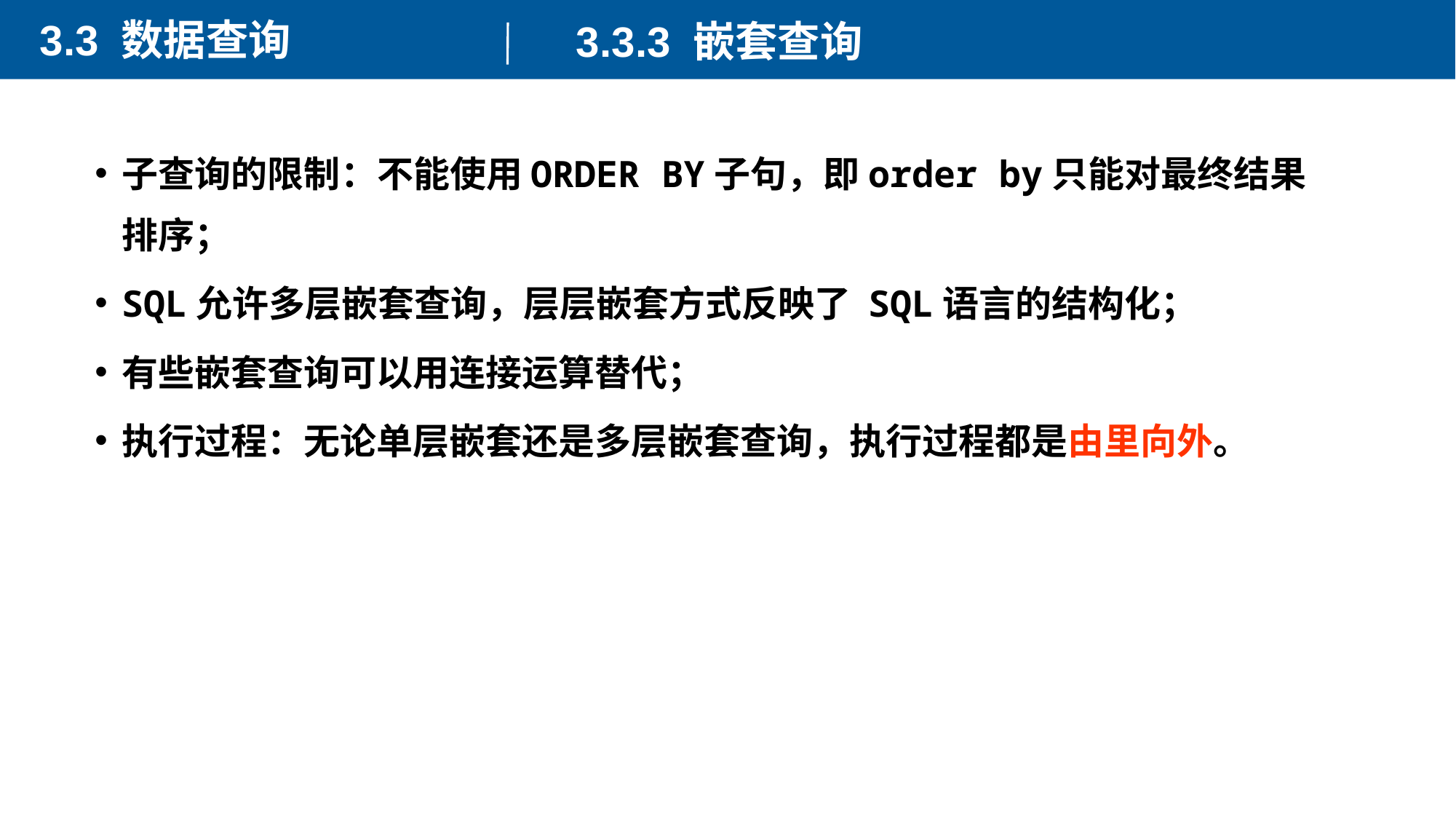

3.3 数据查询
3.3.3 嵌套查询
子查询的限制：不能使用ORDER BY子句，即order by只能对最终结果排序；
SQL允许多层嵌套查询，层层嵌套方式反映了 SQL语言的结构化；
有些嵌套查询可以用连接运算替代；
执行过程：无论单层嵌套还是多层嵌套查询，执行过程都是由里向外。